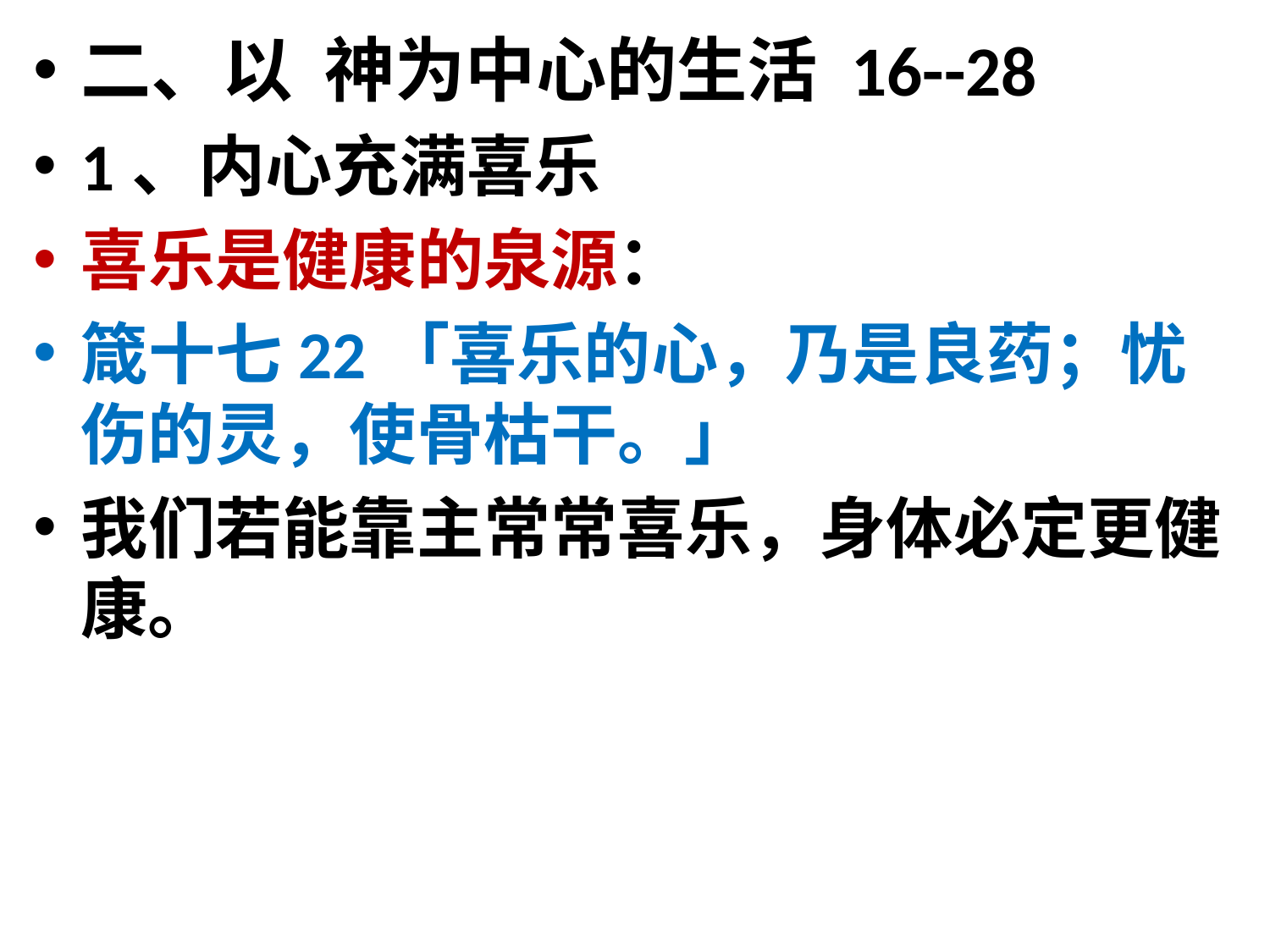

二、以  神为中心的生活 16--28
1、内心充满喜乐
喜乐是健康的泉源：
箴十七22「喜乐的心，乃是良药；忧伤的灵，使骨枯干。」
我们若能靠主常常喜乐，身体必定更健康。